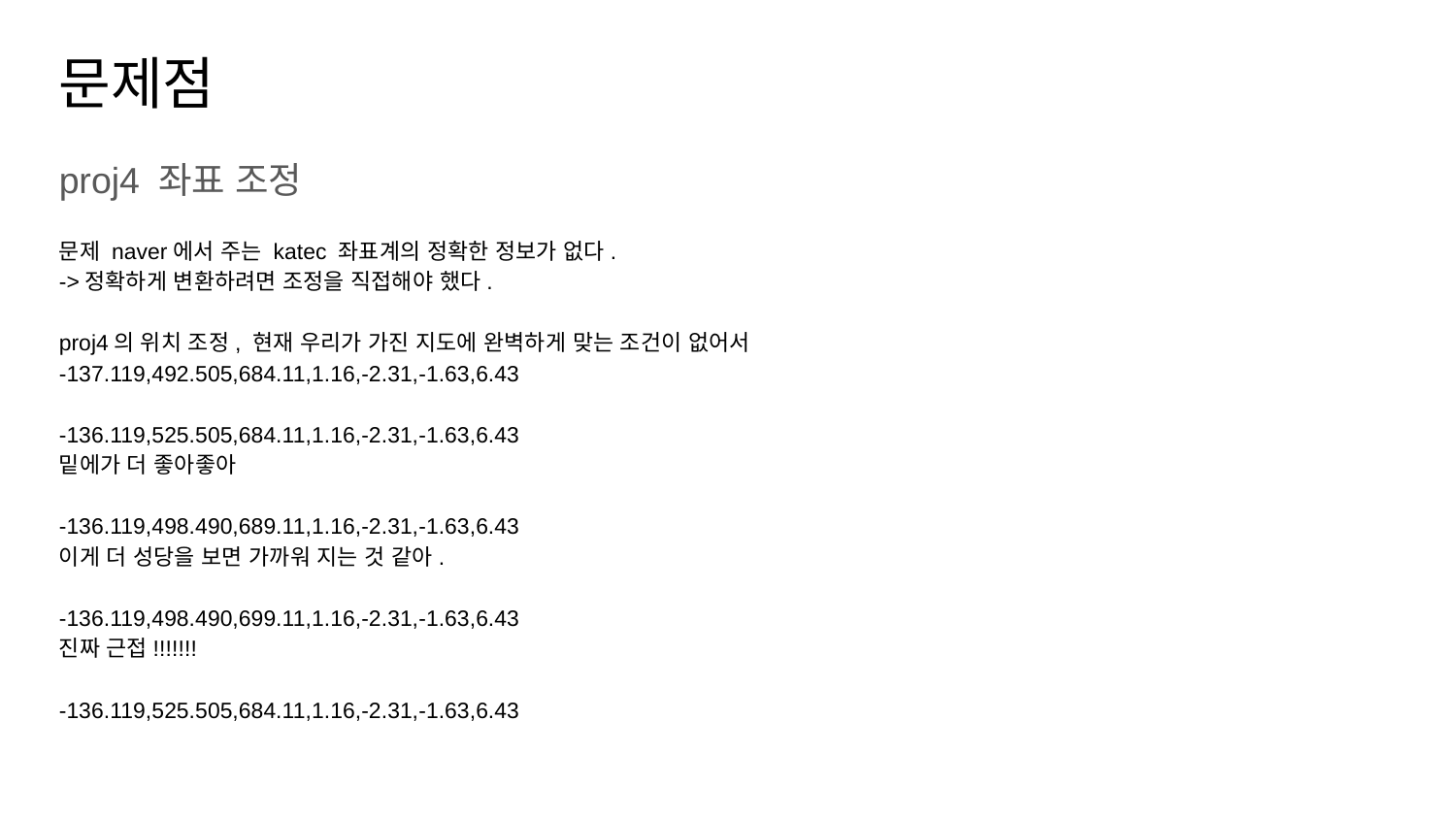

# 문제점
proj4 좌표 조정
문제 naver에서 주는 katec 좌표계의 정확한 정보가 없다.
->정확하게 변환하려면 조정을 직접해야 했다.

proj4의 위치 조정, 현재 우리가 가진 지도에 완벽하게 맞는 조건이 없어서
-137.119,492.505,684.11,1.16,-2.31,-1.63,6.43

-136.119,525.505,684.11,1.16,-2.31,-1.63,6.43
밑에가 더 좋아좋아

-136.119,498.490,689.11,1.16,-2.31,-1.63,6.43
이게 더 성당을 보면 가까워 지는 것 같아.

-136.119,498.490,699.11,1.16,-2.31,-1.63,6.43
진짜 근접!!!!!!!

-136.119,525.505,684.11,1.16,-2.31,-1.63,6.43